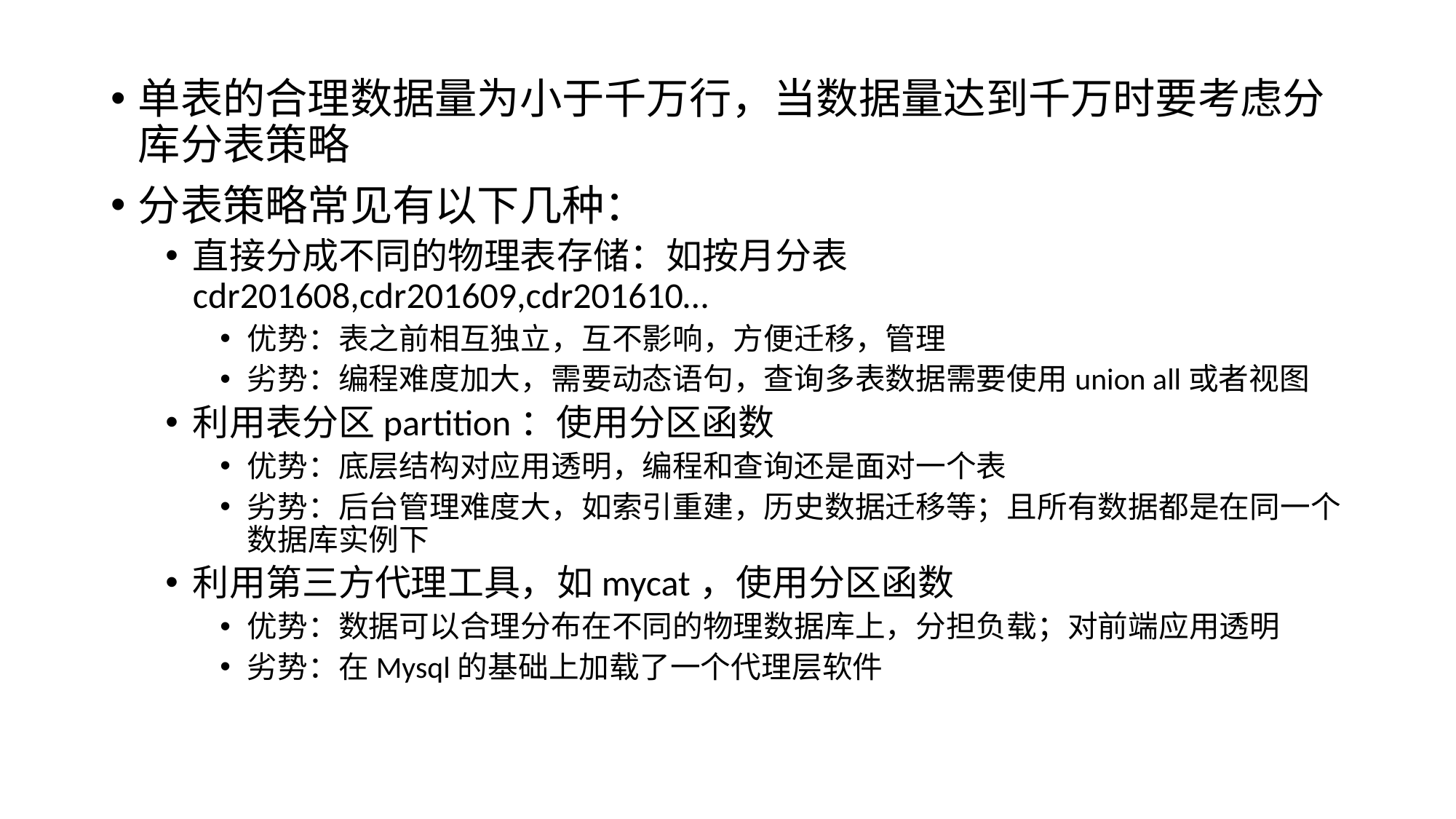

单表的合理数据量为小于千万行，当数据量达到千万时要考虑分库分表策略
分表策略常见有以下几种：
直接分成不同的物理表存储：如按月分表cdr201608,cdr201609,cdr201610…
优势：表之前相互独立，互不影响，方便迁移，管理
劣势：编程难度加大，需要动态语句，查询多表数据需要使用union all或者视图
利用表分区partition：使用分区函数
优势：底层结构对应用透明，编程和查询还是面对一个表
劣势：后台管理难度大，如索引重建，历史数据迁移等；且所有数据都是在同一个数据库实例下
利用第三方代理工具，如mycat，使用分区函数
优势：数据可以合理分布在不同的物理数据库上，分担负载；对前端应用透明
劣势：在Mysql的基础上加载了一个代理层软件